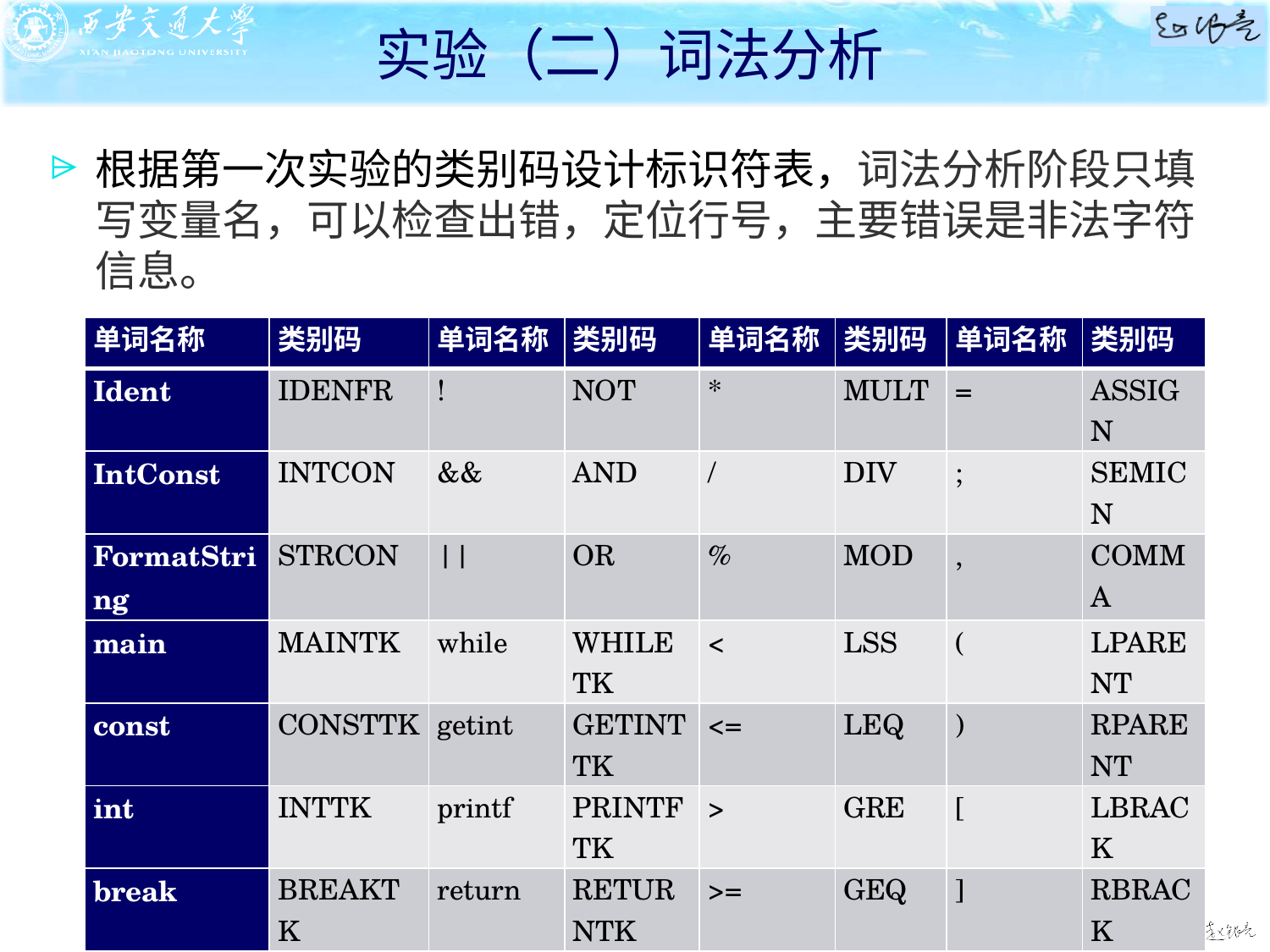

# 实验（二）词法分析
根据第一次实验的类别码设计标识符表，词法分析阶段只填写变量名，可以检查出错，定位行号，主要错误是非法字符信息。
| 单词名称 | 类别码 | 单词名称 | 类别码 | 单词名称 | 类别码 | 单词名称 | 类别码 |
| --- | --- | --- | --- | --- | --- | --- | --- |
| Ident | IDENFR | ! | NOT | \* | MULT | = | ASSIGN |
| IntConst | INTCON | && | AND | / | DIV | ; | SEMICN |
| FormatString | STRCON | || | OR | % | MOD | , | COMMA |
| main | MAINTK | while | WHILETK | < | LSS | ( | LPARENT |
| const | CONSTTK | getint | GETINTTK | <= | LEQ | ) | RPARENT |
| int | INTTK | printf | PRINTFTK | > | GRE | [ | LBRACK |
| break | BREAKTK | return | RETURNTK | >= | GEQ | ] | RBRACK |
| continue | CONTINUETK | + | PLUS | == | EQL | { | LBRACE |
| if | IFTK | - | MINU | != | NEQ | } | RBRACE |
| else | ELSETK | void | VOIDTK |  |  |  |  |